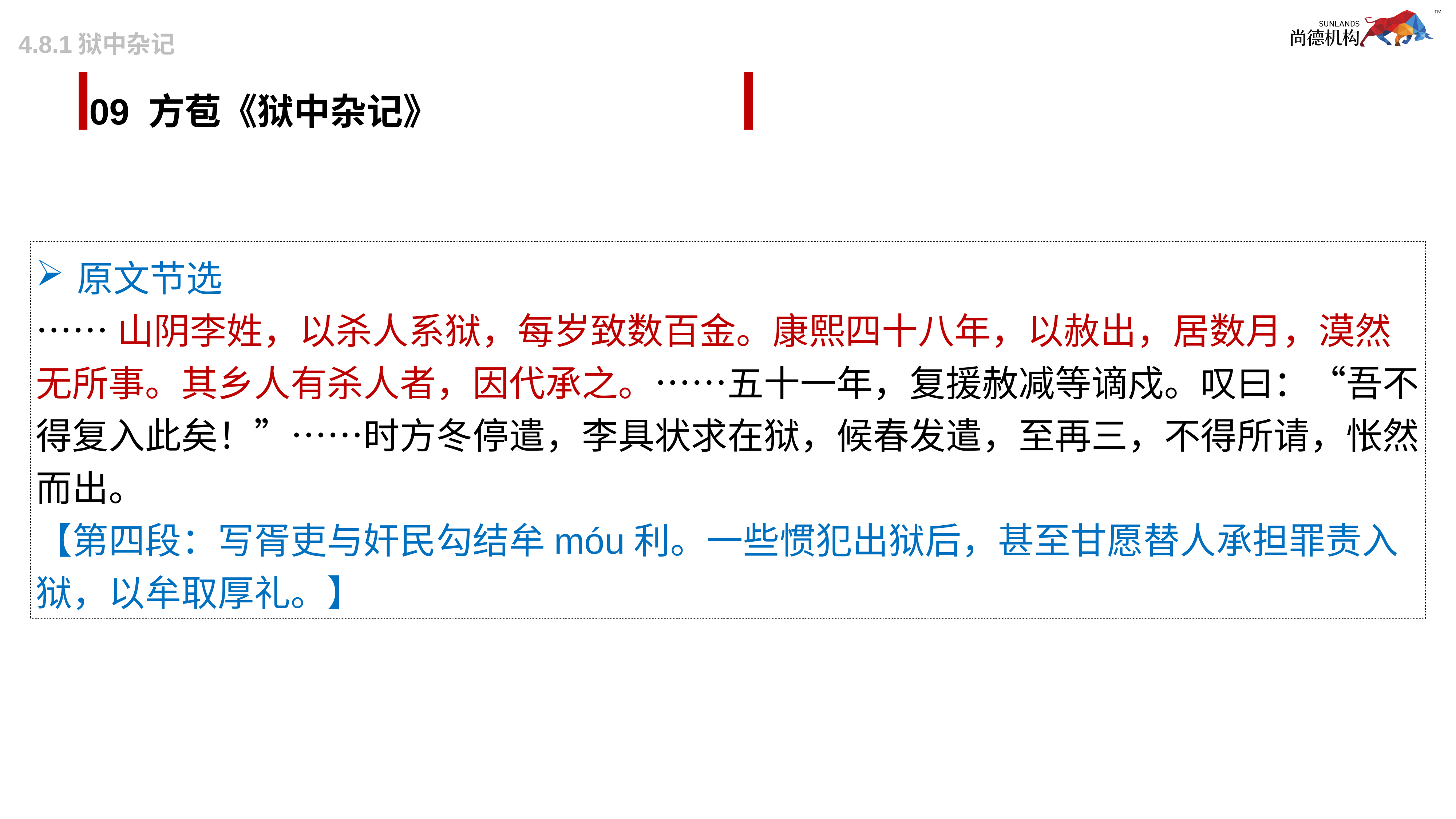

4.8.1狱中杂记
# 09 方苞《狱中杂记》
原文节选
……山阴李姓，以杀人系狱，每岁致数百金。康熙四十八年，以赦出，居数月，漠然无所事。其乡人有杀人者，因代承之。……五十一年，复援赦减等谪戍。叹曰：“吾不得复入此矣！”……时方冬停遣，李具状求在狱，候春发遣，至再三，不得所请，怅然而出。
【第四段：写胥吏与奸民勾结牟móu利。一些惯犯出狱后，甚至甘愿替人承担罪责入狱，以牟取厚礼。】